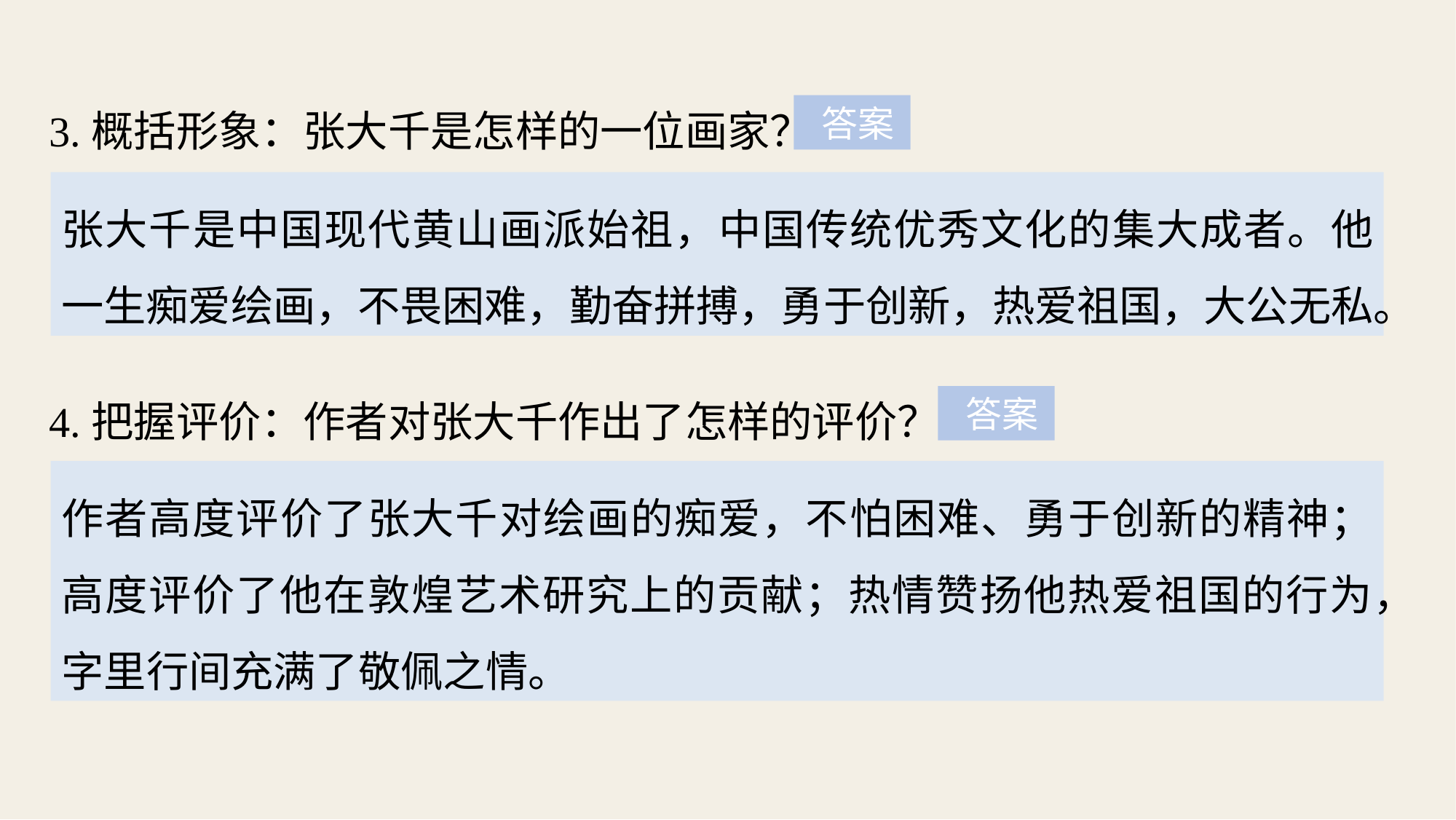

3.概括形象：张大千是怎样的一位画家？
 答案
张大千是中国现代黄山画派始祖，中国传统优秀文化的集大成者。他一生痴爱绘画，不畏困难，勤奋拼搏，勇于创新，热爱祖国，大公无私。
4.把握评价：作者对张大千作出了怎样的评价？
 答案
作者高度评价了张大千对绘画的痴爱，不怕困难、勇于创新的精神；高度评价了他在敦煌艺术研究上的贡献；热情赞扬他热爱祖国的行为，字里行间充满了敬佩之情。